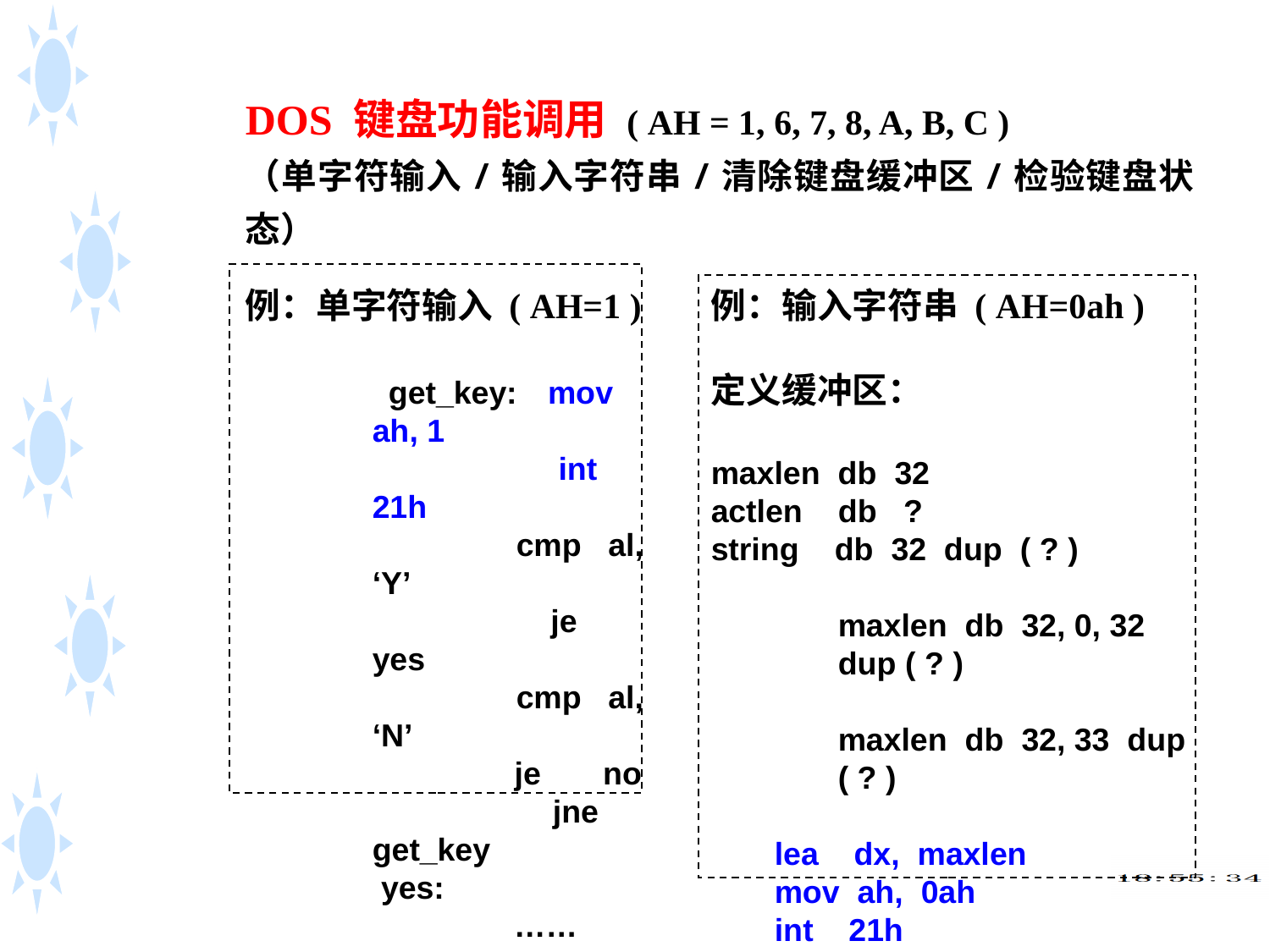

DOS 键盘功能调用 ( AH = 1, 6, 7, 8, A, B, C )
（单字符输入/输入字符串/清除键盘缓冲区/检验键盘状态）

例：单字符输入 ( AH=1 )

 get_key:  mov   ah, 1
                int     21h
                cmp   al, ‘Y’
                je       yes
                cmp   al, ‘N’
                je       no
                jne     get_key
 yes:
                ……
 no:
                ……
例：输入字符串 ( AH=0ah )

定义缓冲区：

maxlen  db  32
actlen    db   ?
string    db  32  dup  ( ? )

maxlen  db  32, 0, 32 dup ( ? )

maxlen  db  32, 33  dup  ( ? )

lea    dx,  maxlen
mov  ah,  0ah
int    21h